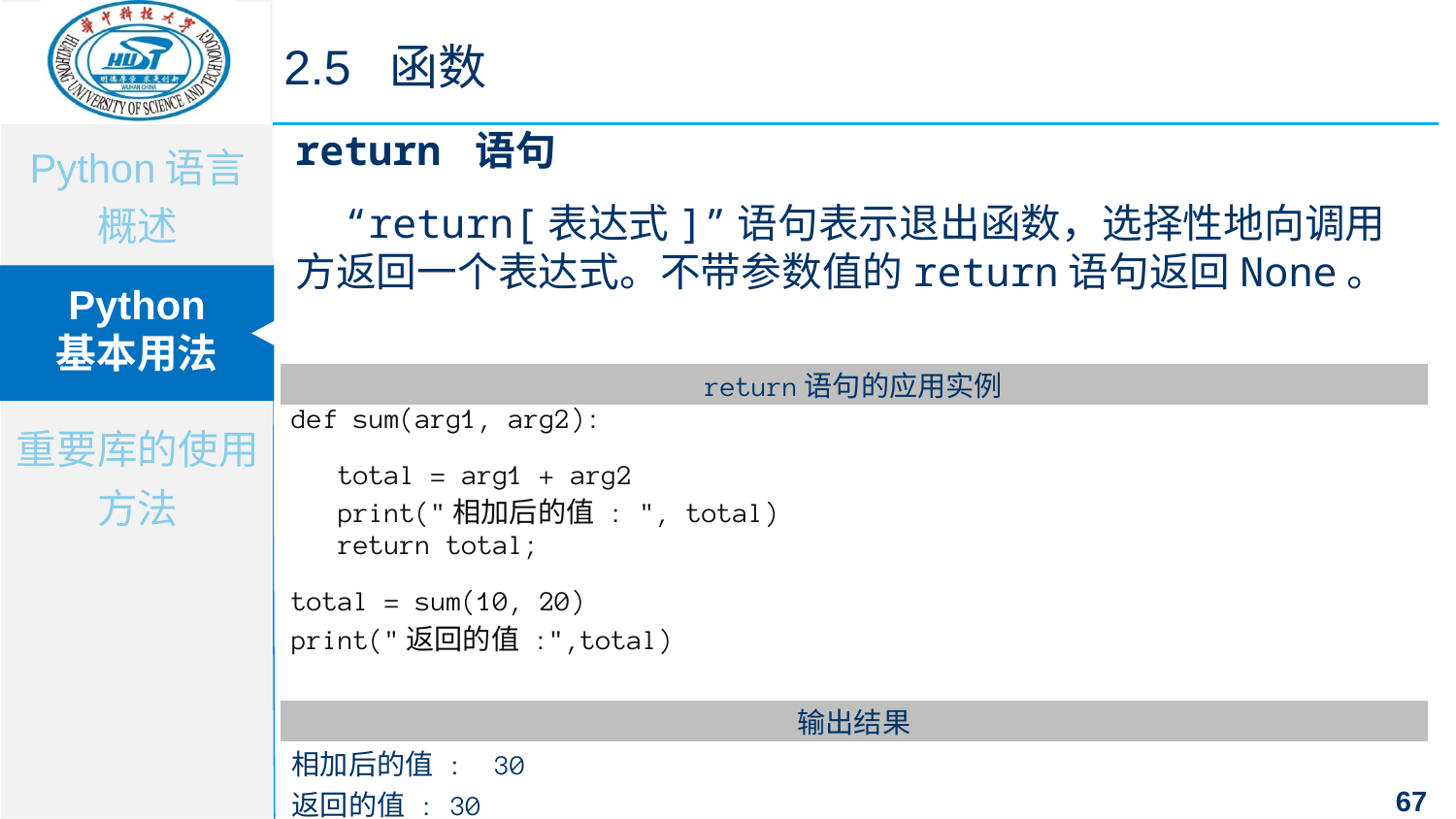

2.5  函数
return 语句
  “return[表达式]”语句表示退出函数，选择性地向调用方返回一个表达式。不带参数值的return语句返回None。
| return语句的应用实例 |
| --- |
| def sum(arg1, arg2):   total = arg1 + arg2 print("相加后的值 : ", total) return total;   total = sum(10, 20) print("返回的值 :",total) |
| 输出结果 |
| 相加后的值 : 30 返回的值 : 30 |